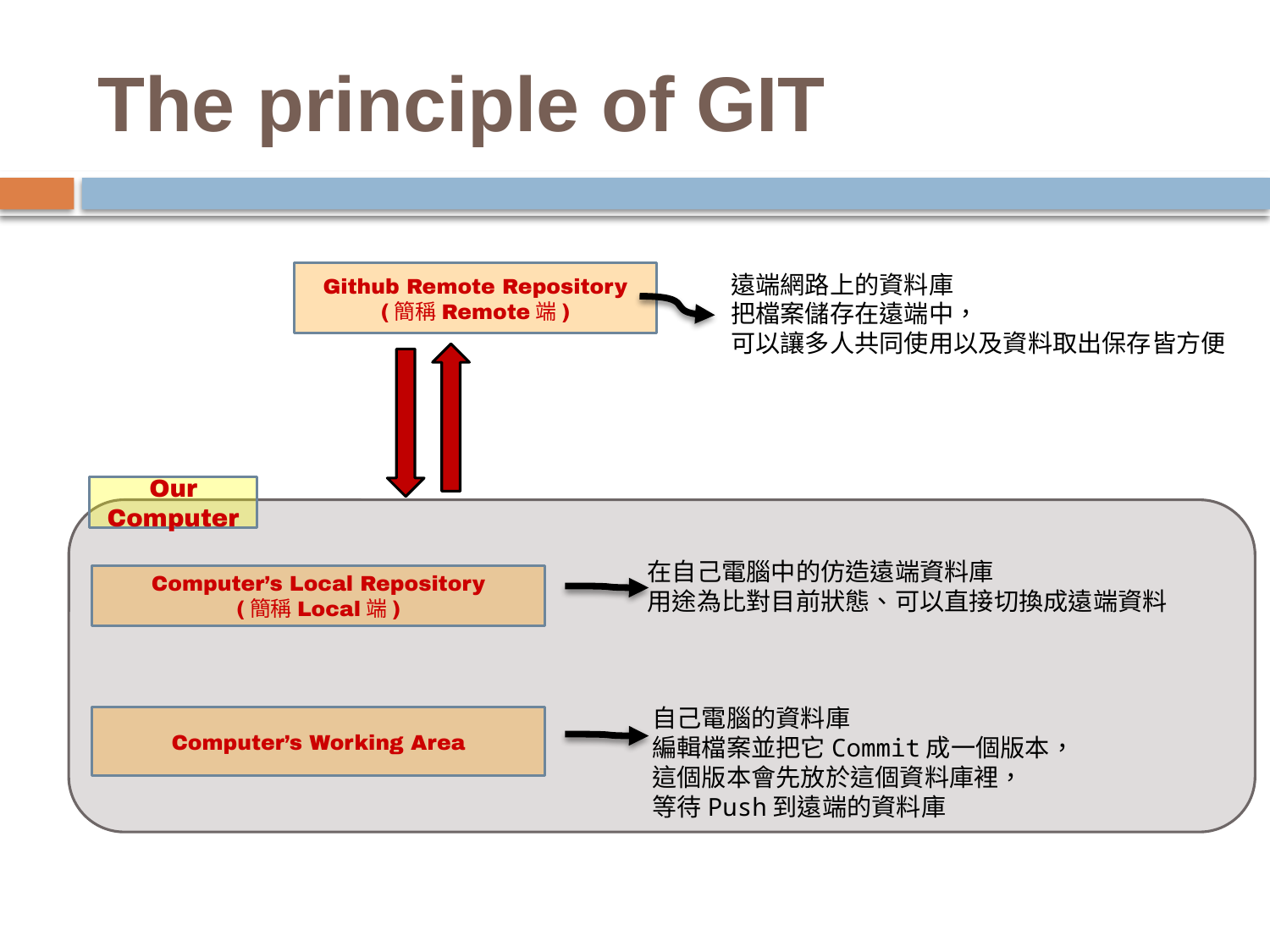

# The principle of GIT
Github Remote Repository
(簡稱Remote端)
遠端網路上的資料庫
把檔案儲存在遠端中，
可以讓多人共同使用以及資料取出保存皆方便

Our Computer

在自己電腦中的仿造遠端資料庫
用途為比對目前狀態、可以直接切換成遠端資料
Computer’s Local Repository
(簡稱Local端)
自己電腦的資料庫
編輯檔案並把它Commit成一個版本，
這個版本會先放於這個資料庫裡，
等待Push到遠端的資料庫
Computer’s Working Area